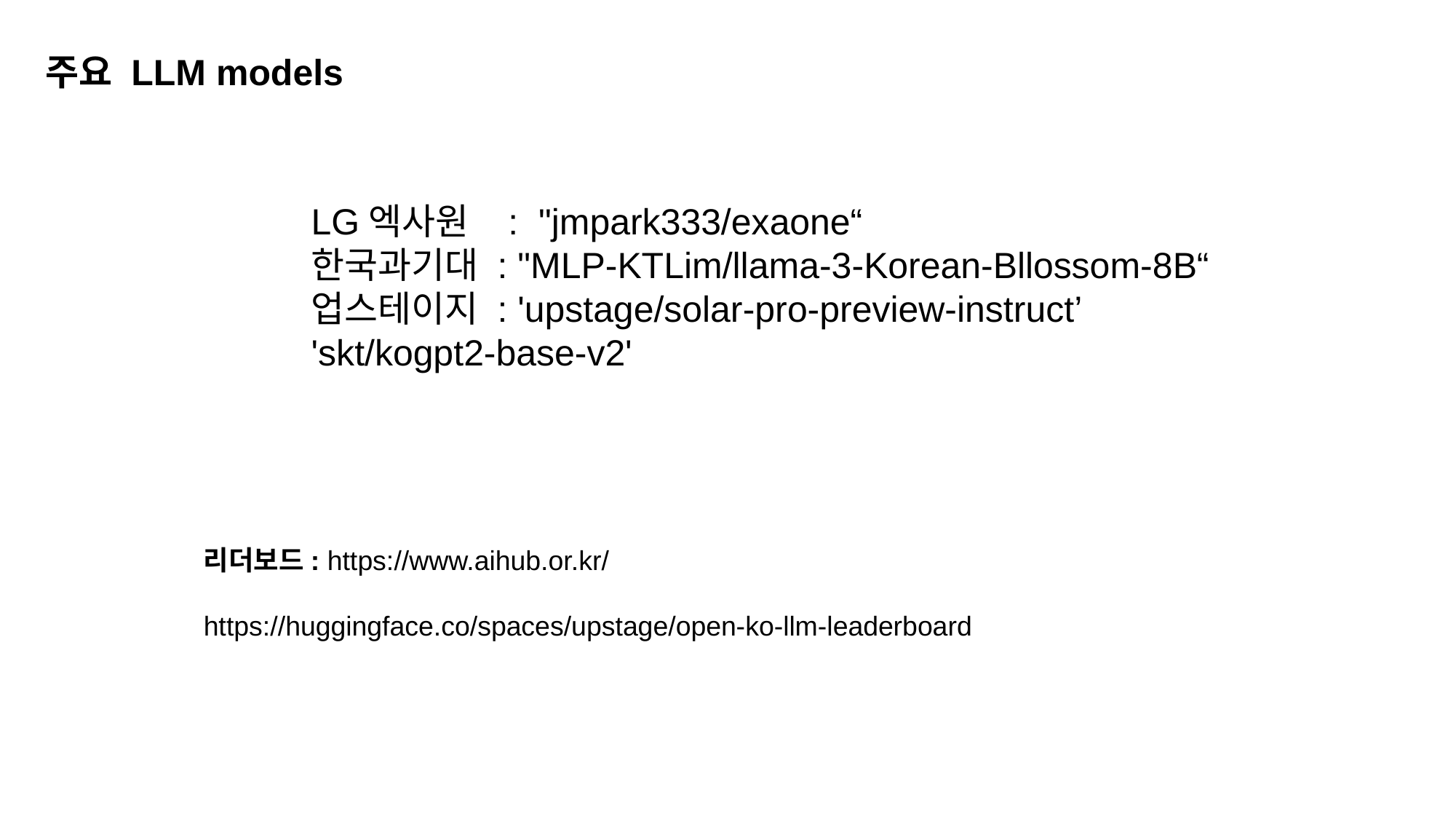

주요 LLM models
LG엑사원   :  "jmpark333/exaone“
한국과기대 : "MLP-KTLim/llama-3-Korean-Bllossom-8B“
업스테이지 : 'upstage/solar-pro-preview-instruct’
'skt/kogpt2-base-v2'

리더보드: https://www.aihub.or.kr/

https://huggingface.co/spaces/upstage/open-ko-llm-leaderboard